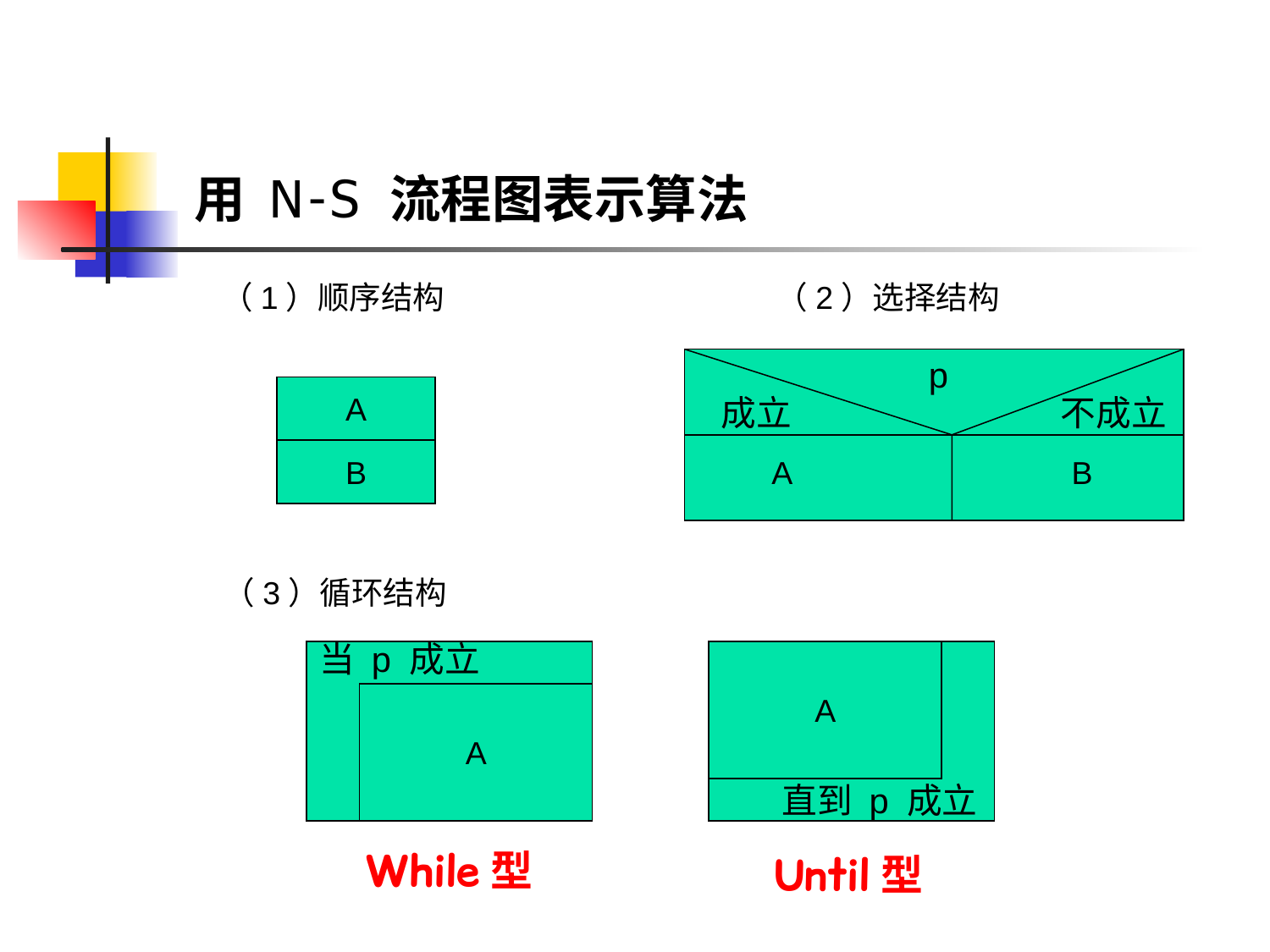

用 N-S 流程图表示算法
（1）顺序结构
（2）选择结构
p

    成立
      不成立

A
B
A
B
（3）循环结构
当 p 成立

A

A
直到 p 成立
While型
Until型